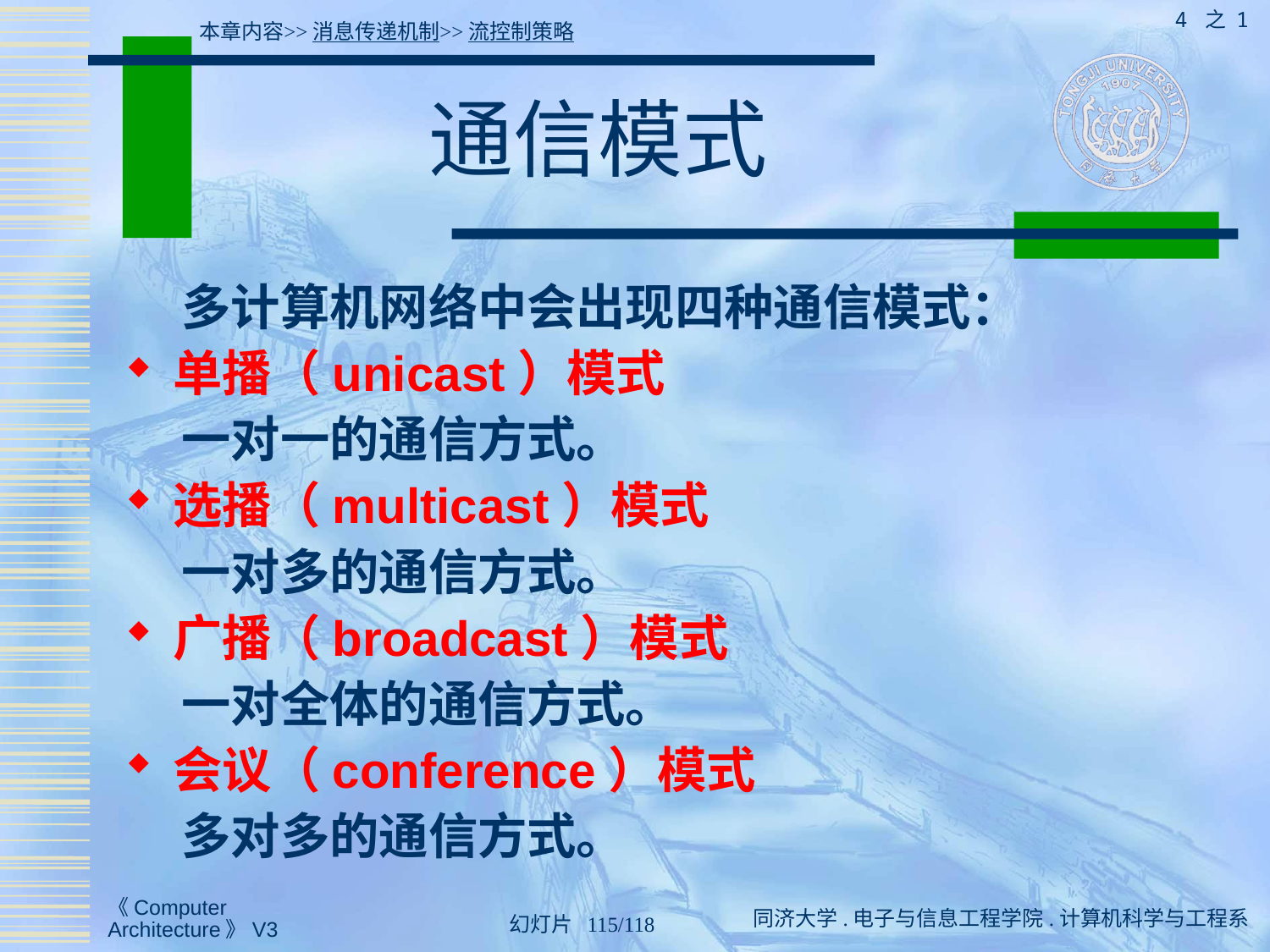

4 之 1
本章内容>>消息传递机制>>流控制策略
# 通信模式
    多计算机网络中会出现四种通信模式：
单播（unicast）模式
    一对一的通信方式。
选播（multicast）模式
    一对多的通信方式。
广播（broadcast）模式
    一对全体的通信方式。
会议（conference）模式
    多对多的通信方式。